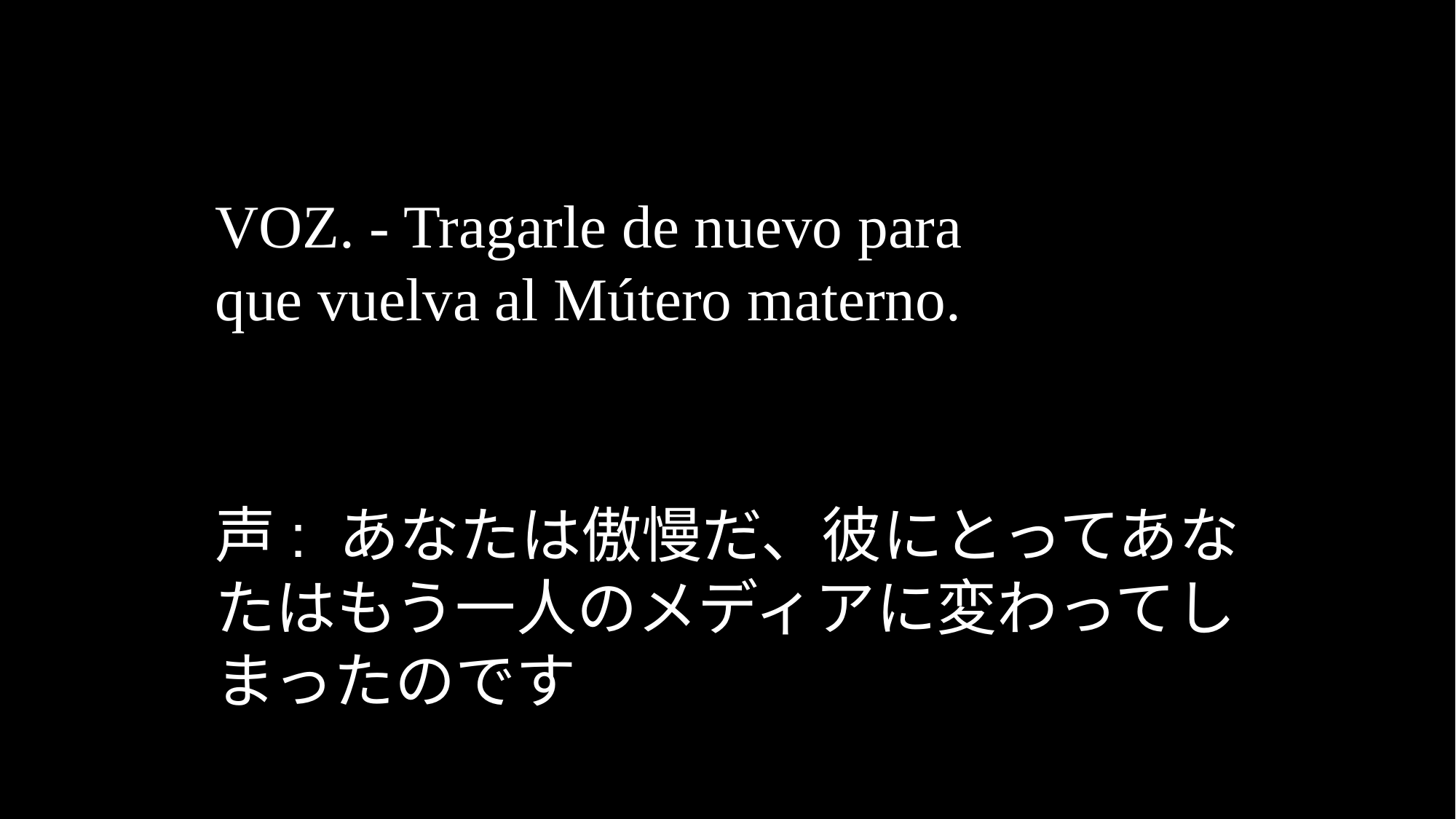

VOZ. - Tragarle de nuevo para que vuelva al Mútero materno.

声: あなたは傲慢だ、彼にとってあなたはもう一人のメディアに変わってしまったのです